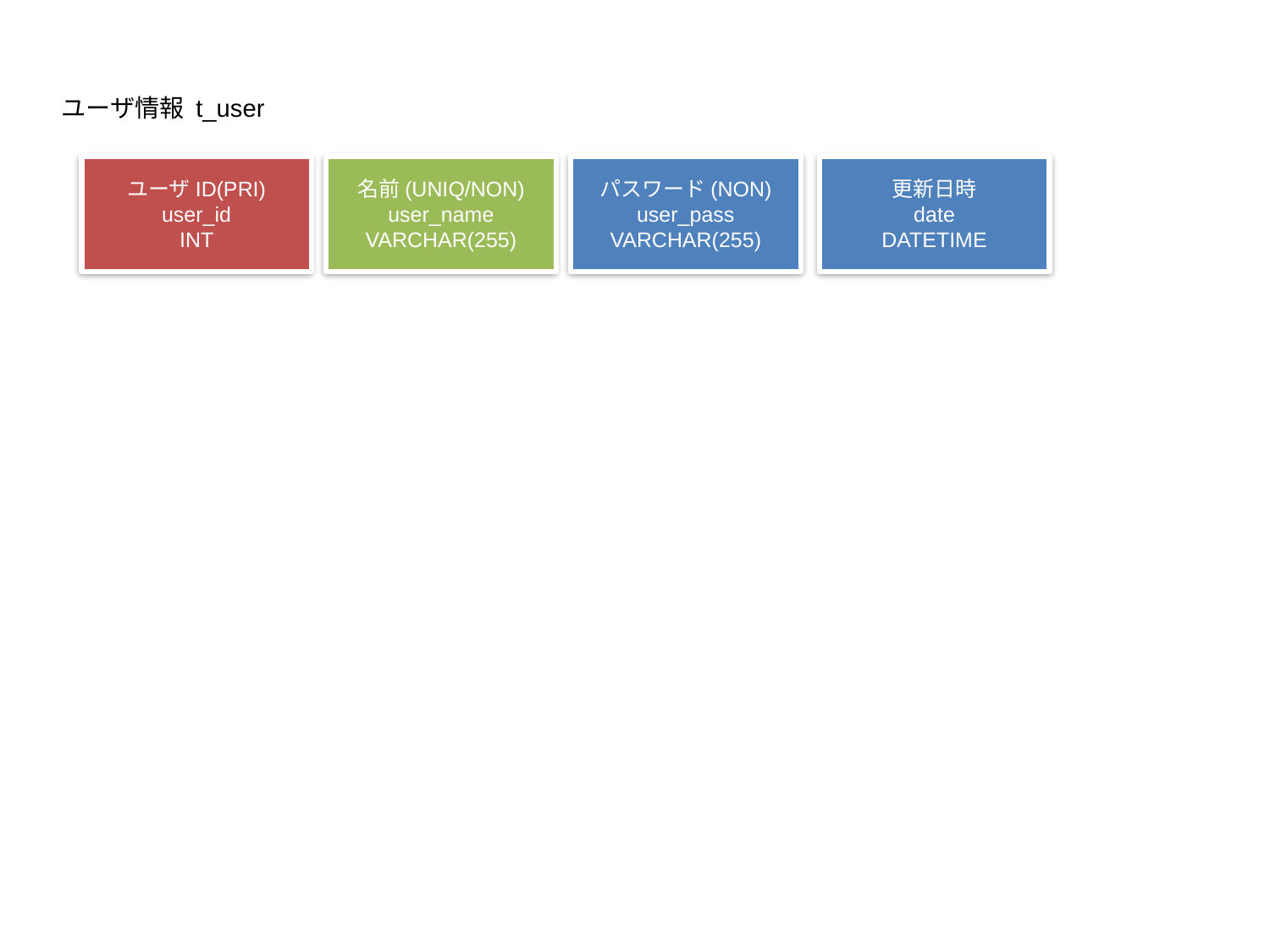

ユーザ情報 t_user
名前(UNIQ/NON)
user_name
VARCHAR(255)
パスワード(NON)
user_pass
VARCHAR(255)
更新日時
date
DATETIME
ユーザID(PRI)
user_id
INT